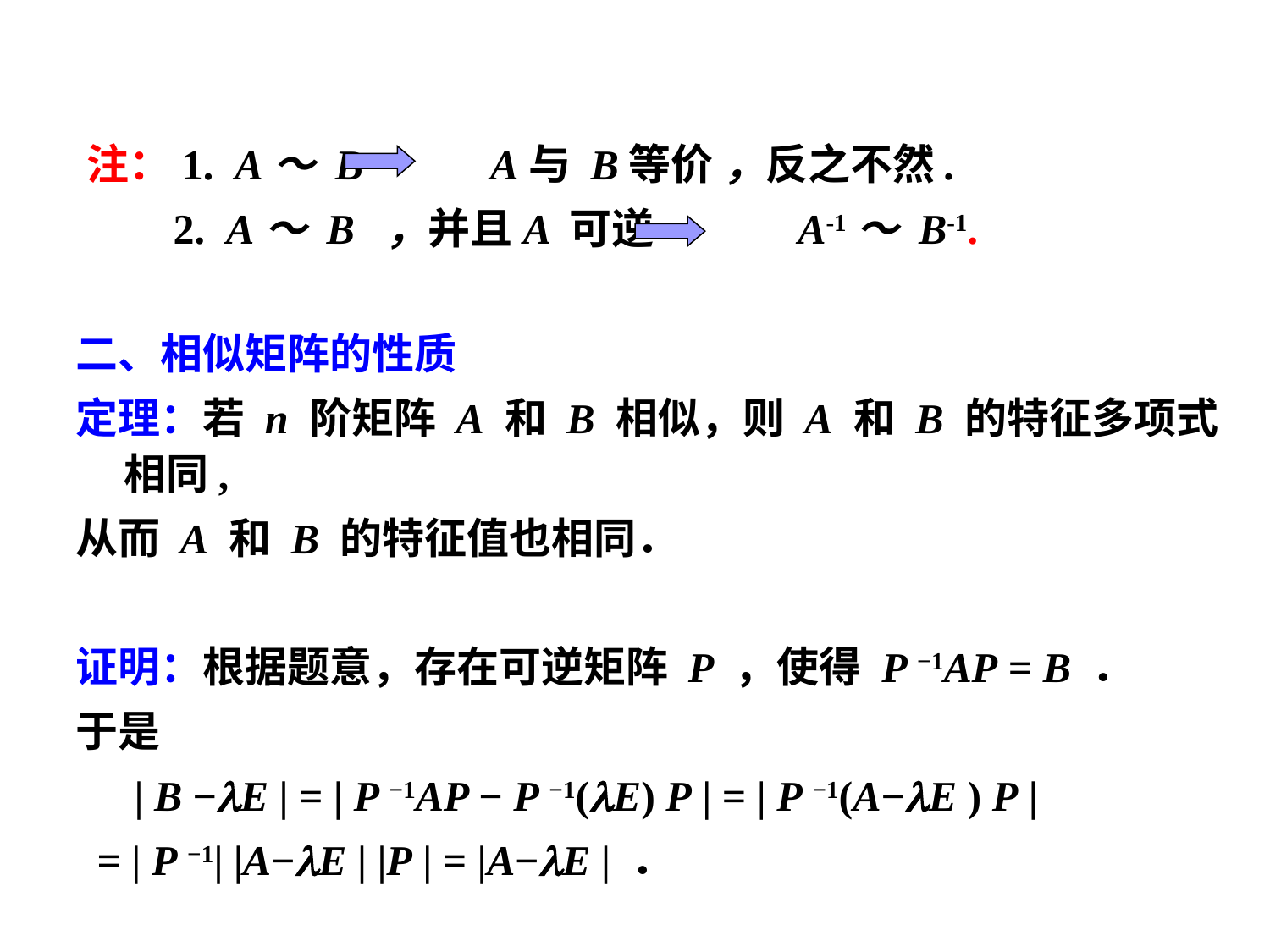

注：1.  A～ B            A与 B等价 ，反之不然.
          2.  A～ B  ，并且A 可逆              A-1～ B-1.

二、相似矩阵的性质
定理：若 n 阶矩阵 A 和 B 相似，则 A 和 B 的特征多项式相同,
从而 A 和 B 的特征值也相同．

证明：根据题意，存在可逆矩阵 P ，使得 P −1AP = B ．
于是
	 | B −λE | = | P −1AP − P −1(λE) P | = | P −1(A−λE ) P |
  = | P −1| |A−λE | |P | = |A−λE | ．